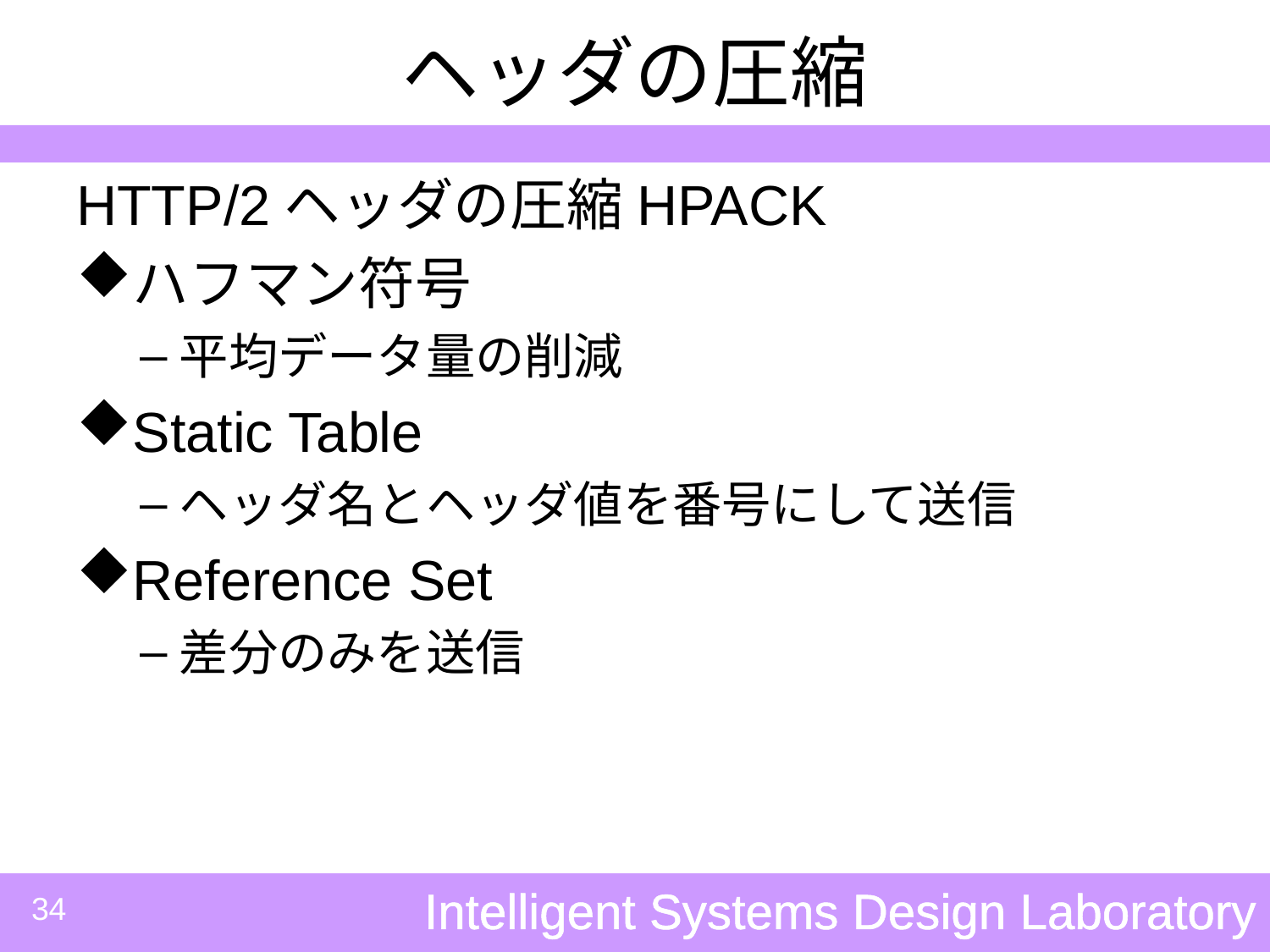

# ヘッダの圧縮
HTTP/2ヘッダの圧縮HPACK
ハフマン符号
平均データ量の削減
Static Table
ヘッダ名とヘッダ値を番号にして送信
Reference Set
差分のみを送信